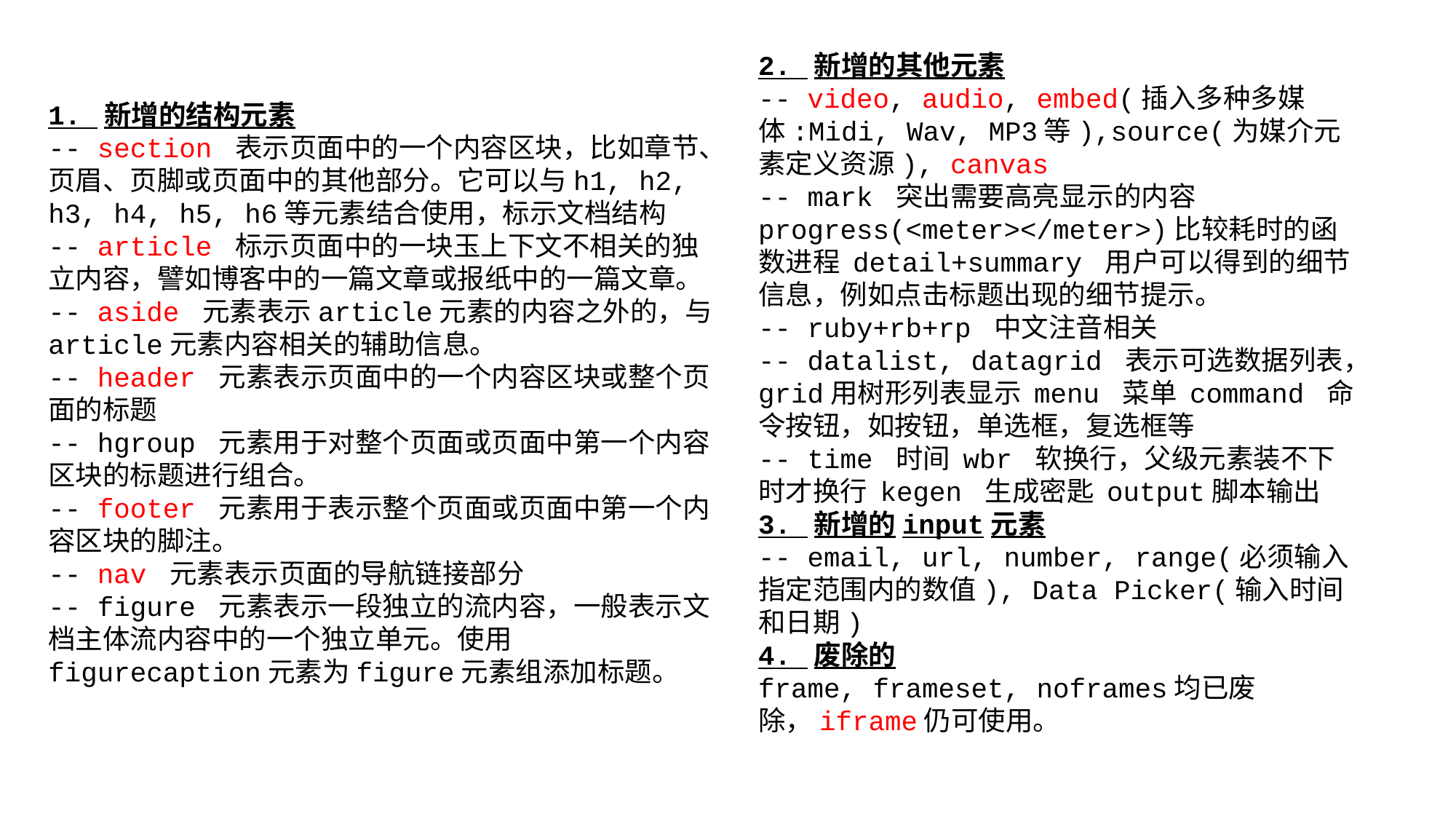

2. 新增的其他元素
-- video, audio, embed(插入多种多媒体:Midi, Wav, MP3等),source(为媒介元素定义资源), canvas
-- mark 突出需要高亮显示的内容 progress(<meter></meter>)比较耗时的函数进程 detail+summary 用户可以得到的细节信息，例如点击标题出现的细节提示。
-- ruby+rb+rp 中文注音相关
-- datalist, datagrid 表示可选数据列表，grid用树形列表显示 menu 菜单 command 命令按钮，如按钮，单选框，复选框等
-- time 时间 wbr 软换行，父级元素装不下时才换行 kegen 生成密匙 output脚本输出
3. 新增的input元素
-- email, url, number, range(必须输入指定范围内的数值), Data Picker(输入时间和日期)
4. 废除的
frame, frameset, noframes均已废除，iframe仍可使用。
1. 新增的结构元素
-- section 表示页面中的一个内容区块，比如章节、页眉、页脚或页面中的其他部分。它可以与h1, h2, h3, h4, h5, h6等元素结合使用，标示文档结构
-- article 标示页面中的一块玉上下文不相关的独立内容，譬如博客中的一篇文章或报纸中的一篇文章。
-- aside 元素表示article元素的内容之外的，与article元素内容相关的辅助信息。
-- header 元素表示页面中的一个内容区块或整个页面的标题
-- hgroup 元素用于对整个页面或页面中第一个内容区块的标题进行组合。
-- footer 元素用于表示整个页面或页面中第一个内容区块的脚注。
-- nav 元素表示页面的导航链接部分
-- figure 元素表示一段独立的流内容，一般表示文档主体流内容中的一个独立单元。使用figurecaption元素为figure元素组添加标题。